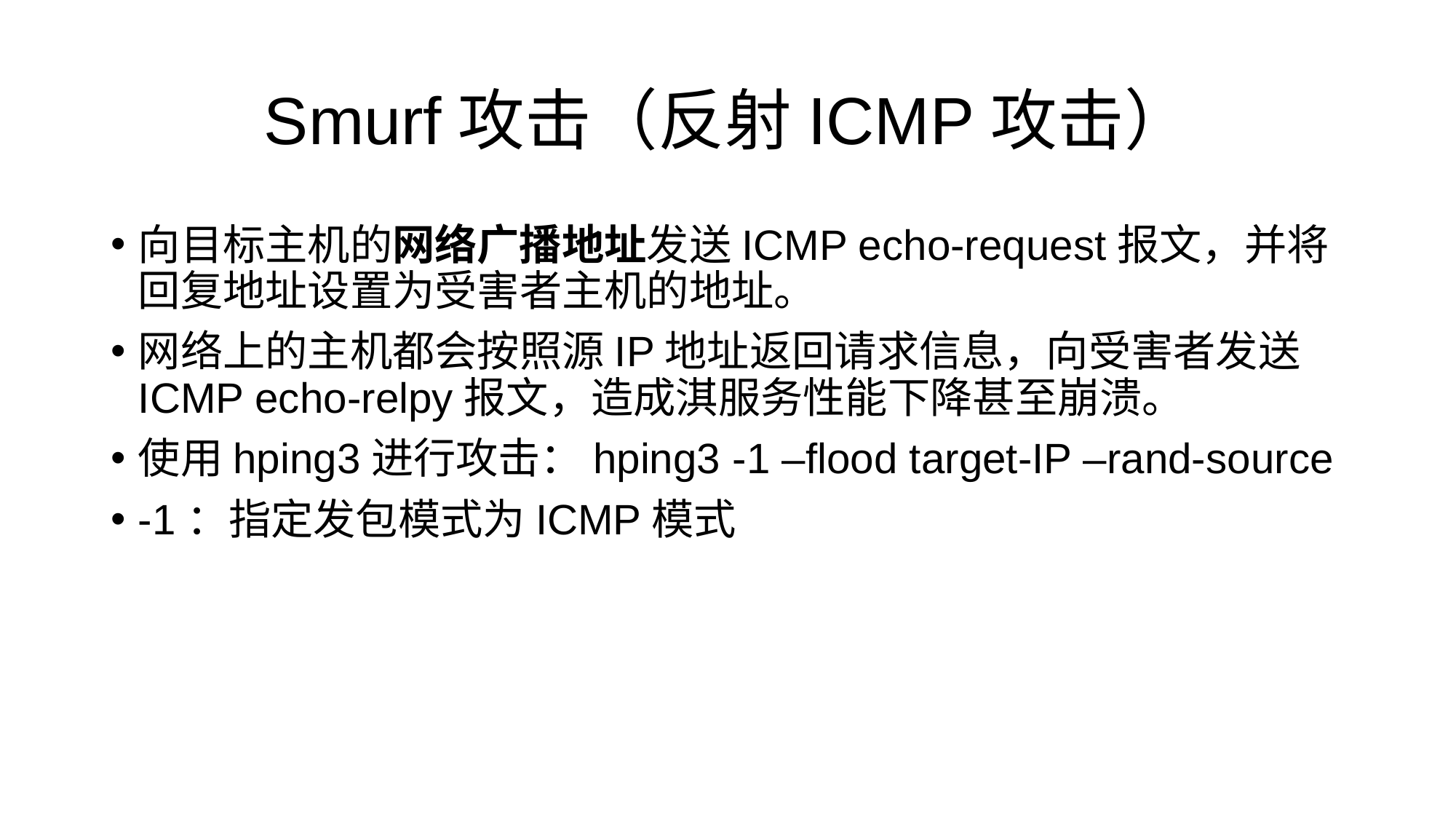

# Smurf攻击（反射ICMP攻击）
向目标主机的网络广播地址发送ICMP echo-request报文，并将回复地址设置为受害者主机的地址。
网络上的主机都会按照源IP地址返回请求信息，向受害者发送ICMP echo-relpy报文，造成淇服务性能下降甚至崩溃。
使用hping3进行攻击：hping3 -1 –flood target-IP –rand-source
-1：指定发包模式为ICMP模式